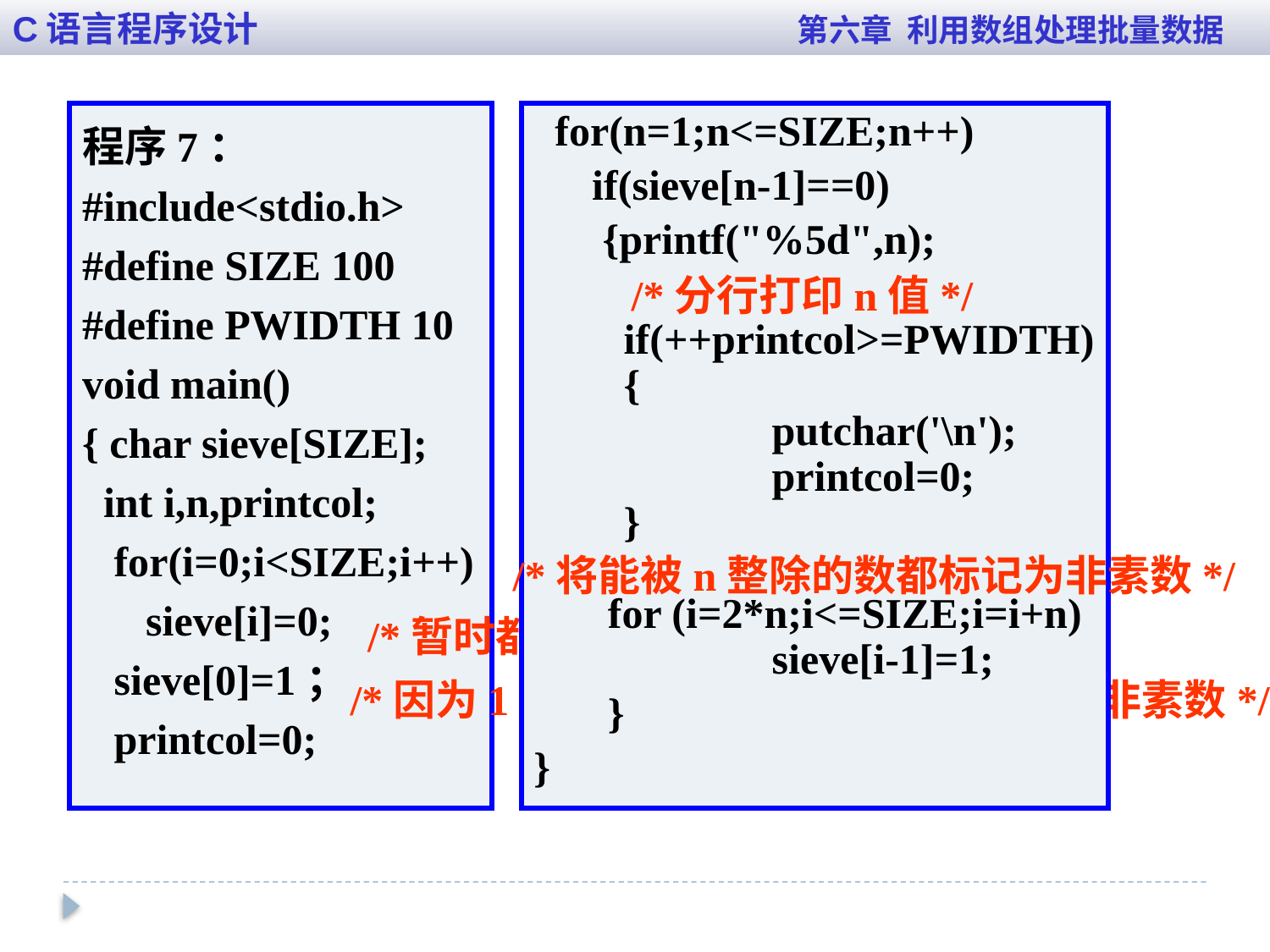

C语言程序设计                                                                   第六章  利用数组处理批量数据
程序7：
#include<stdio.h>
#define SIZE 100
#define PWIDTH 10
void main()
{ char sieve[SIZE];
  int i,n,printcol;
   for(i=0;i<SIZE;i++)
      sieve[i]=0;
   sieve[0]=1；
   printcol=0;
  for(n=1;n<=SIZE;n++)
	 if(sieve[n-1]==0)
	  {printf("%5d",n);

	    if(++printcol>=PWIDTH)
	    {
		      putchar('\n');
		      printcol=0;
	    }

       for (i=2*n;i<=SIZE;i=i+n)
		      sieve[i-1]=1;
       }
}
/*分行打印n值*/
/*将能被n整除的数都标记为非素数*/
/*暂时都标记为素数*/
/*因为1是非素数，所以sieve[0]标记为非素数*/